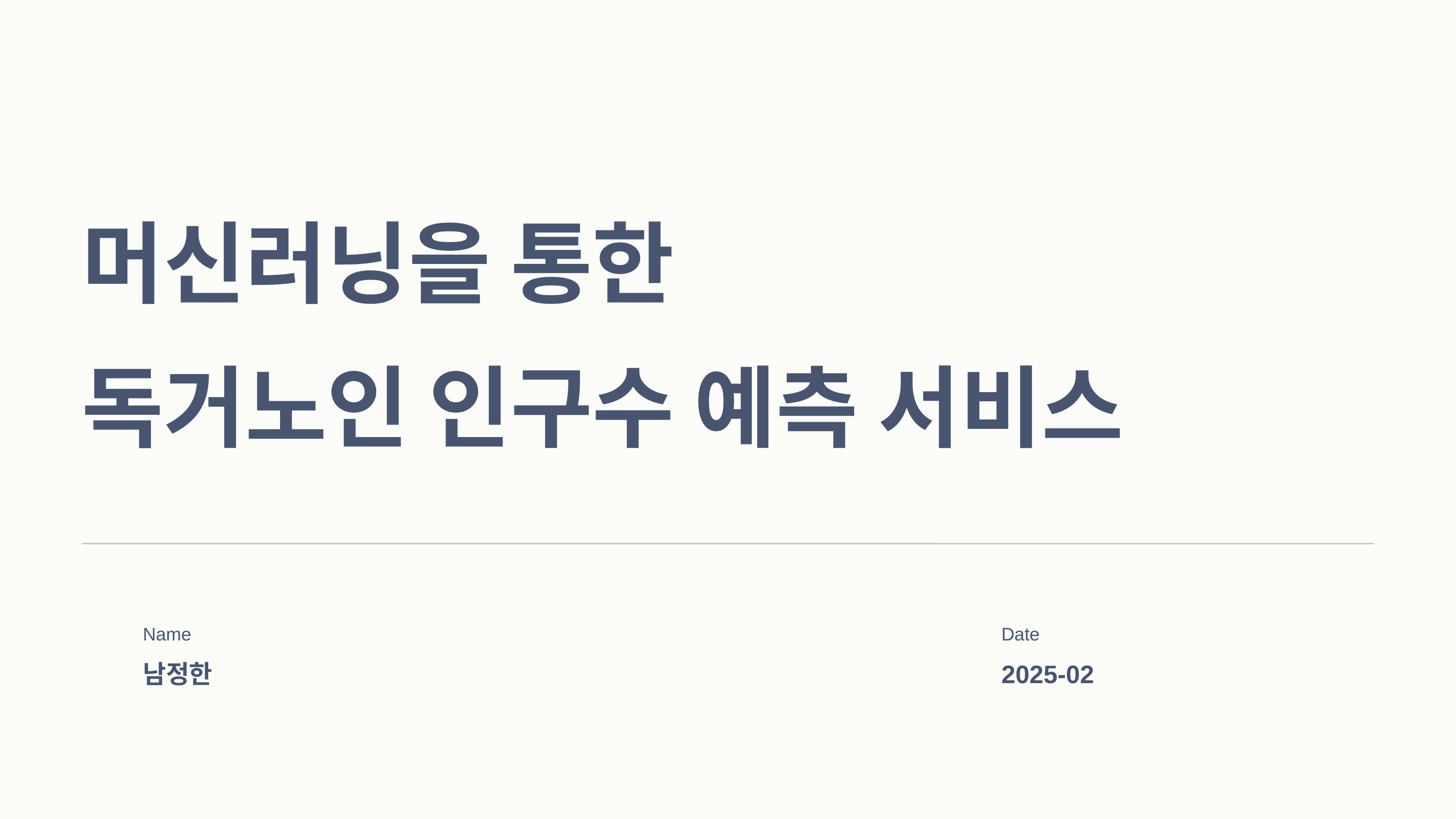

머신러닝을 통한
독거노인 인구수 예측 서비스

Date
2025-02
Name
남정한